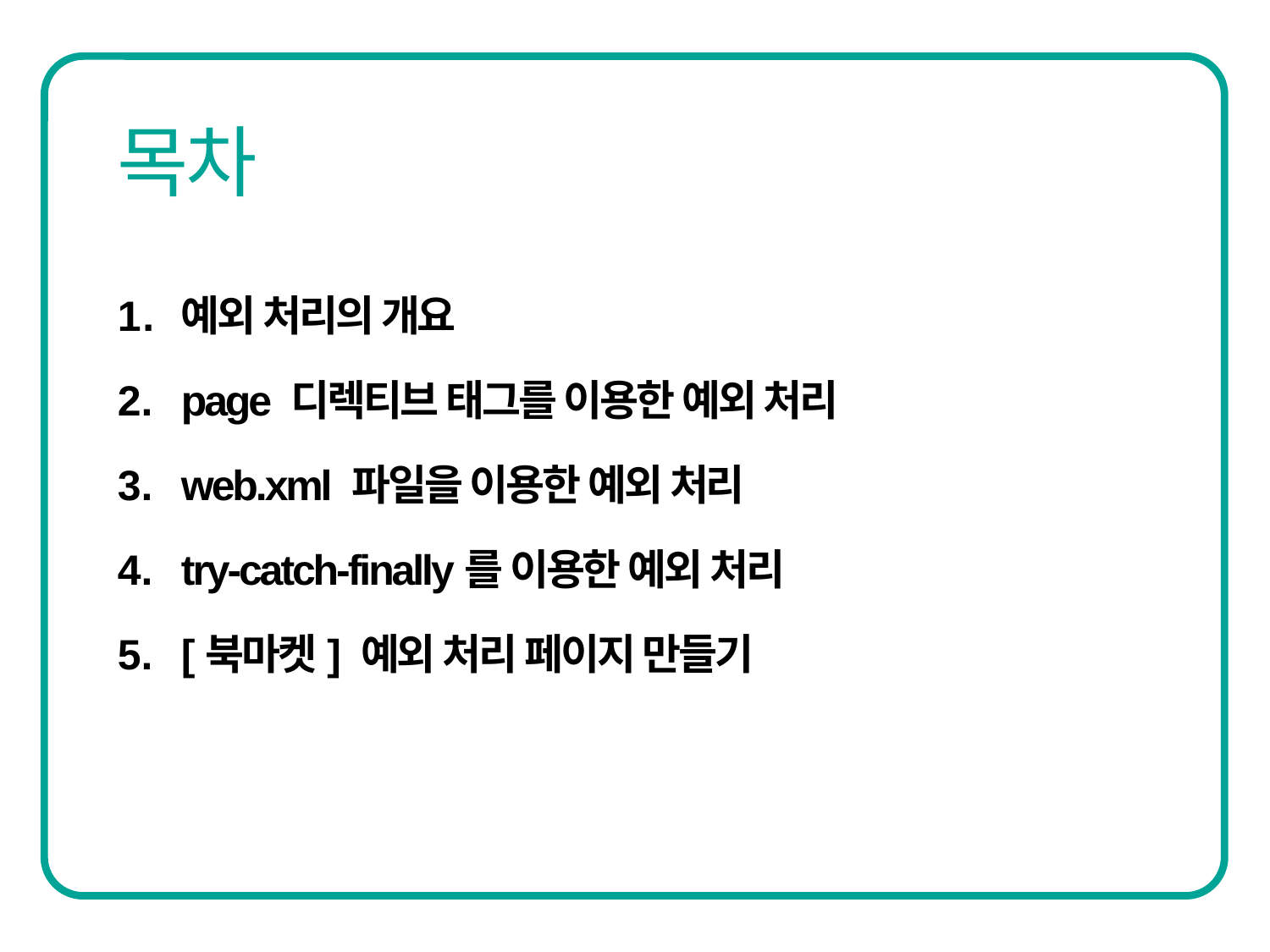

예외 처리의 개요
page 디렉티브 태그를 이용한 예외 처리
web.xml 파일을 이용한 예외 처리
try-catch-finally를 이용한 예외 처리
[북마켓] 예외 처리 페이지 만들기